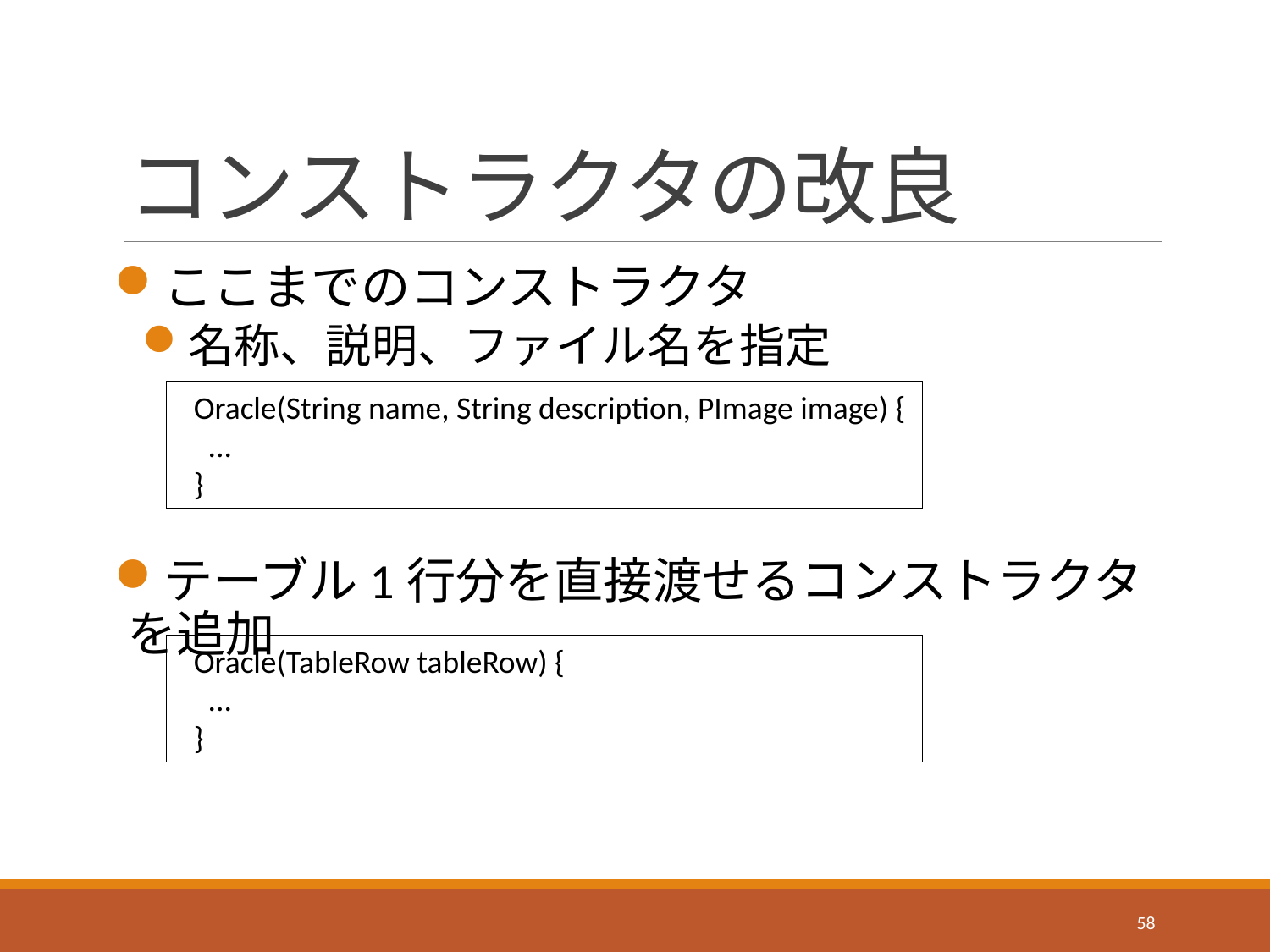

# コンストラクタの改良
ここまでのコンストラクタ
名称、説明、ファイル名を指定

テーブル1行分を直接渡せるコンストラクタを追加
  Oracle(String name, String description, PImage image) {
    ...
  }
  Oracle(TableRow tableRow) {
    ...
  }
58